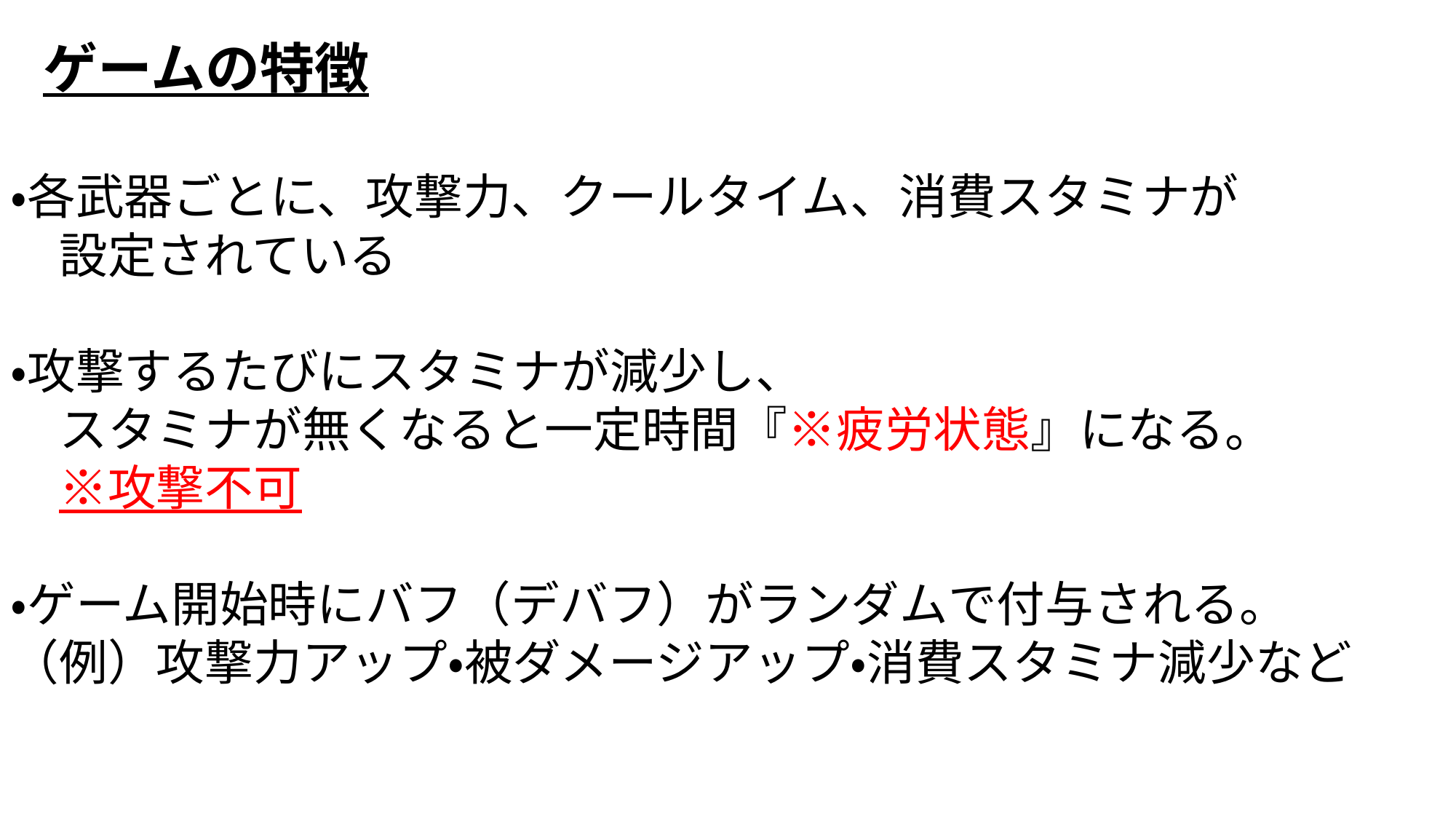

ゲームの特徴
・各武器ごとに、攻撃力、クールタイム、消費スタミナが
　設定されている

・攻撃するたびにスタミナが減少し、
　スタミナが無くなると一定時間『※疲労状態』になる。
　※攻撃不可

・ゲーム開始時にバフ（デバフ）がランダムで付与される。
（例）攻撃力アップ・被ダメージアップ・消費スタミナ減少など